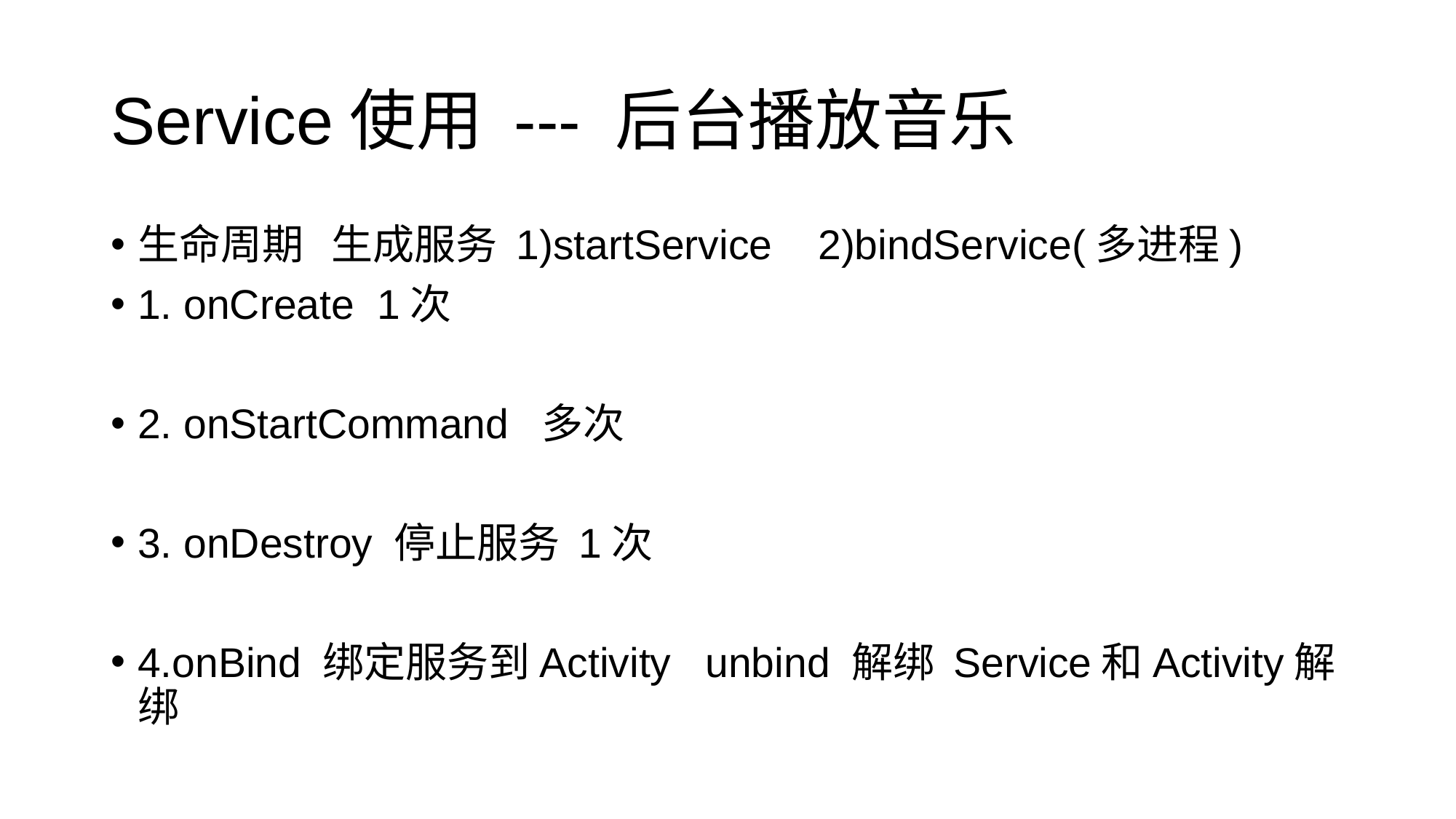

# Service使用 --- 后台播放音乐
生命周期   生成服务 1)startService    2)bindService(多进程)
1. onCreate  1次

2. onStartCommand  多次

3. onDestroy 停止服务 1次

4.onBind 绑定服务到Activity   unbind 解绑 Service和Activity解绑